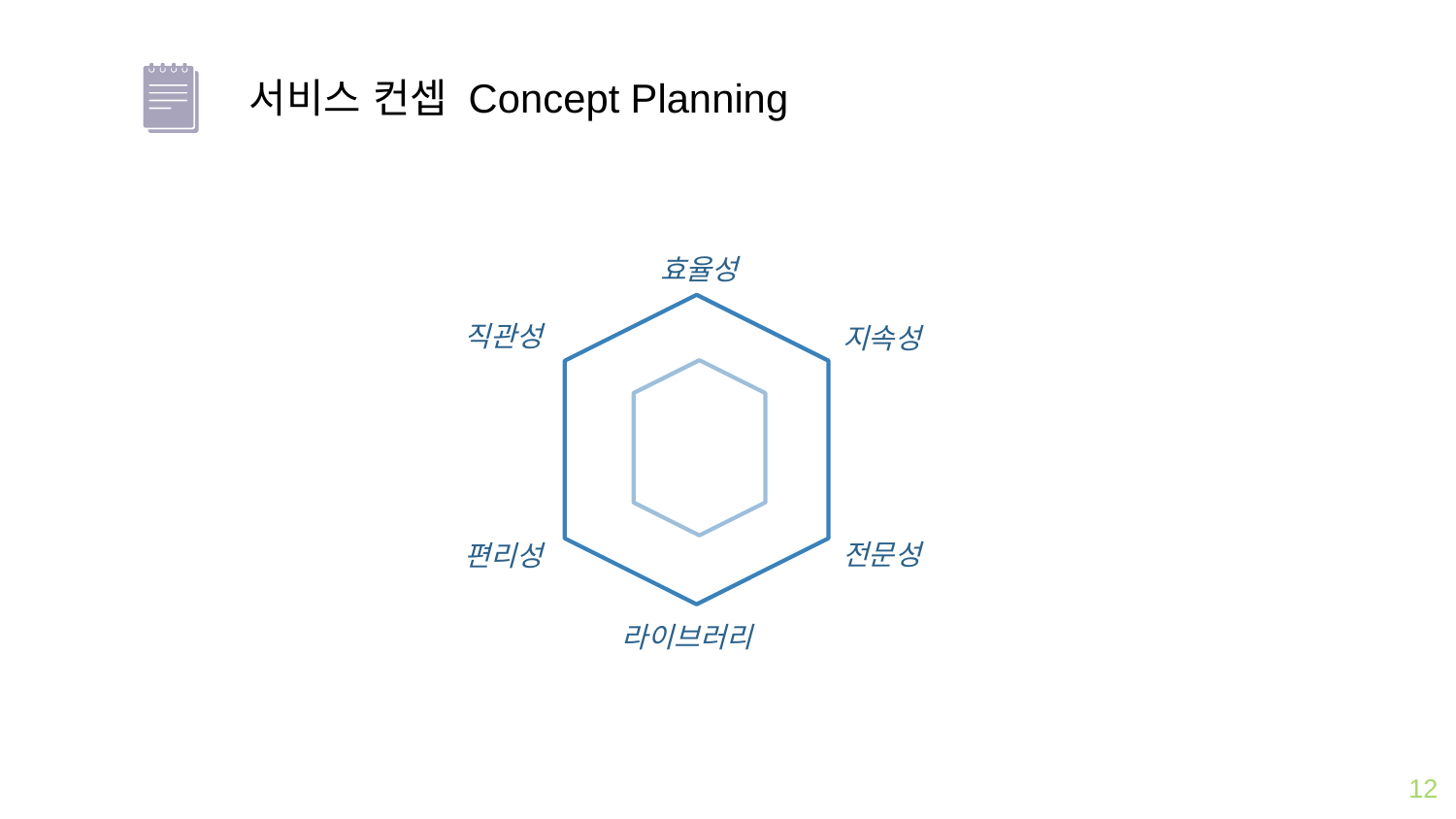

서비스 컨셉 Concept Planning
효율성
직관성
지속성

전문성
편리성
라이브러리
12